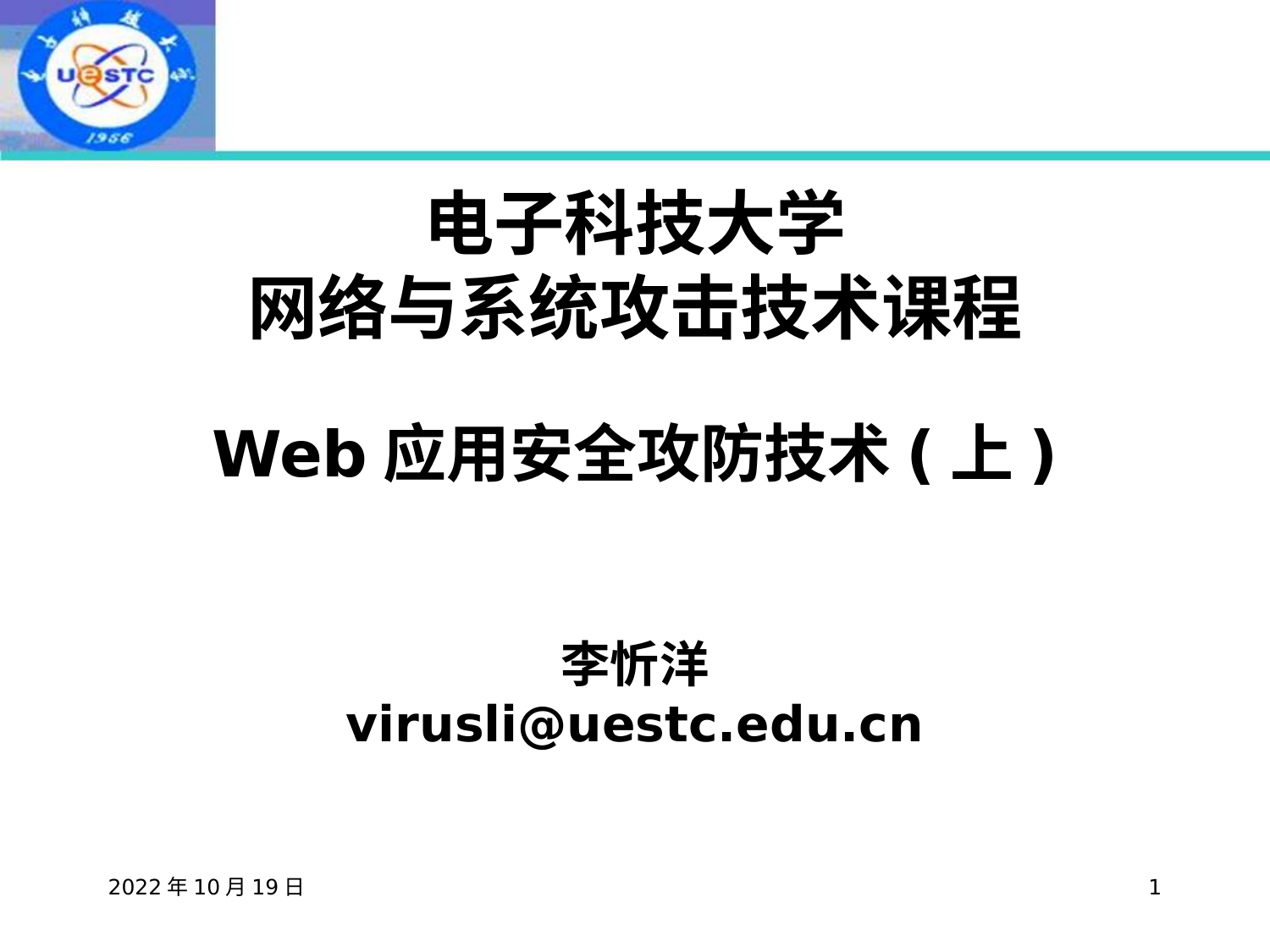

电子科技大学
网络与系统攻击技术课程
Web应用安全攻防技术(上)
李忻洋
virusli@uestc.edu.cn
2022年10月19日
1